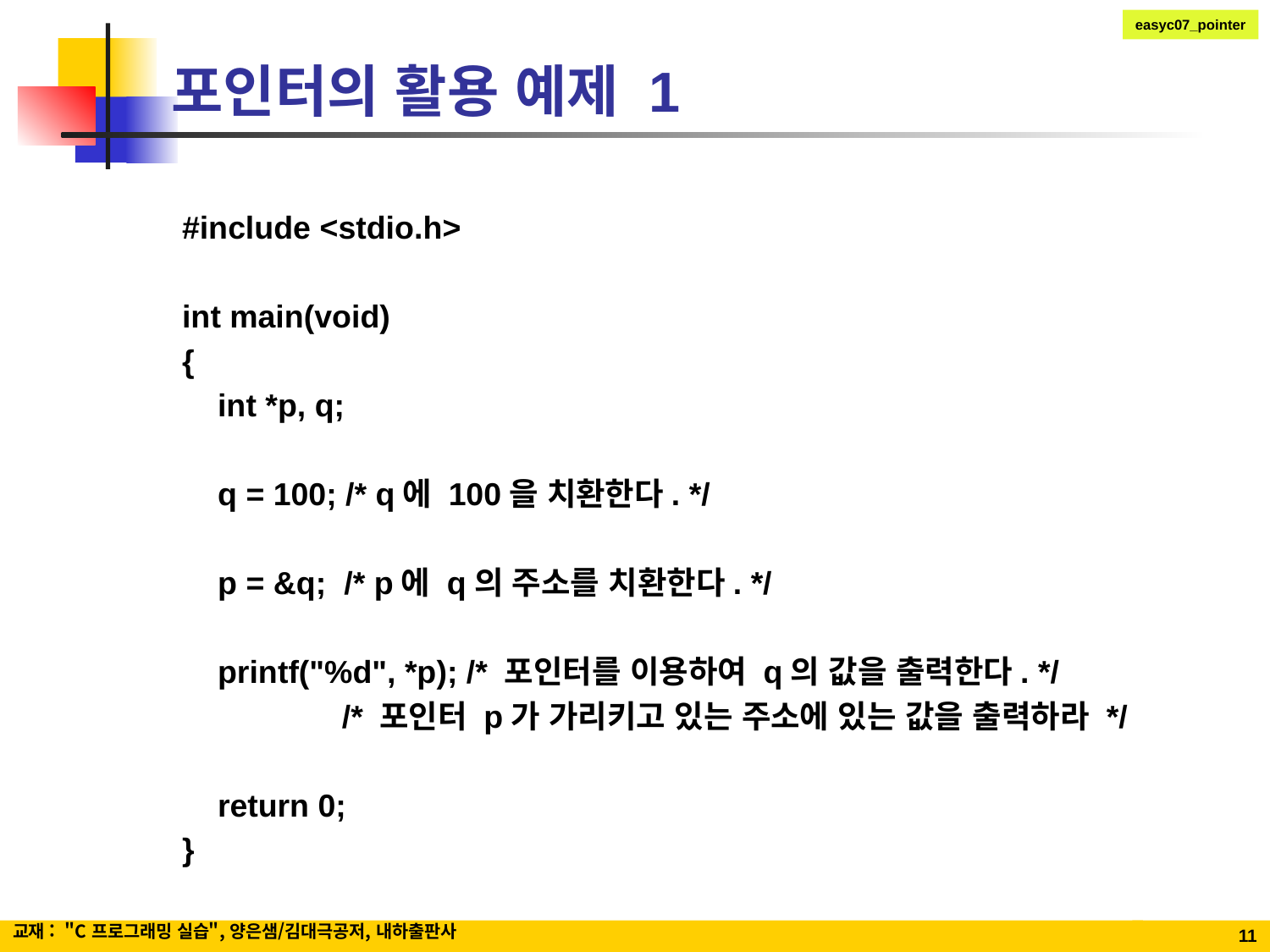

# 포인터의 활용 예제 1
#include <stdio.h>

int main(void)
{
    int *p, q;

    q = 100; /* q에 100을 치환한다. */

    p = &q;  /* p에 q의 주소를 치환한다. */

    printf("%d", *p); /* 포인터를 이용하여 q의 값을 출력한다. */
                  /* 포인터 p가 가리키고 있는 주소에 있는 값을 출력하라 */

    return 0;
}
교재 :  "C 프로그래밍 실습", 양은샘/김대극공저, 내하출판사
11